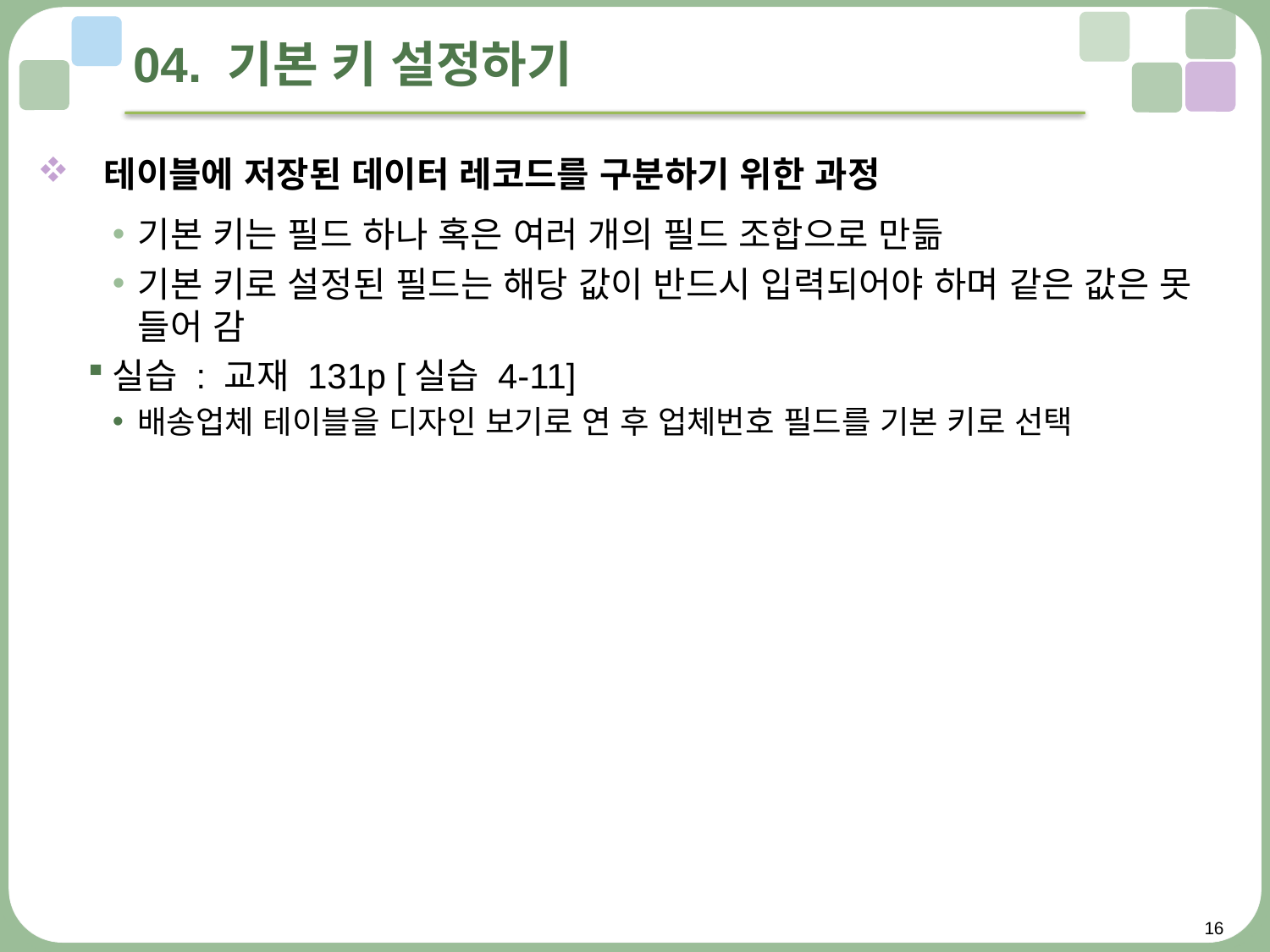

# 04. 기본 키 설정하기
 테이블에 저장된 데이터 레코드를 구분하기 위한 과정
기본 키는 필드 하나 혹은 여러 개의 필드 조합으로 만듦
기본 키로 설정된 필드는 해당 값이 반드시 입력되어야 하며 같은 값은 못 들어 감
실습 : 교재 131p [실습 4-11]
배송업체 테이블을 디자인 보기로 연 후 업체번호 필드를 기본 키로 선택